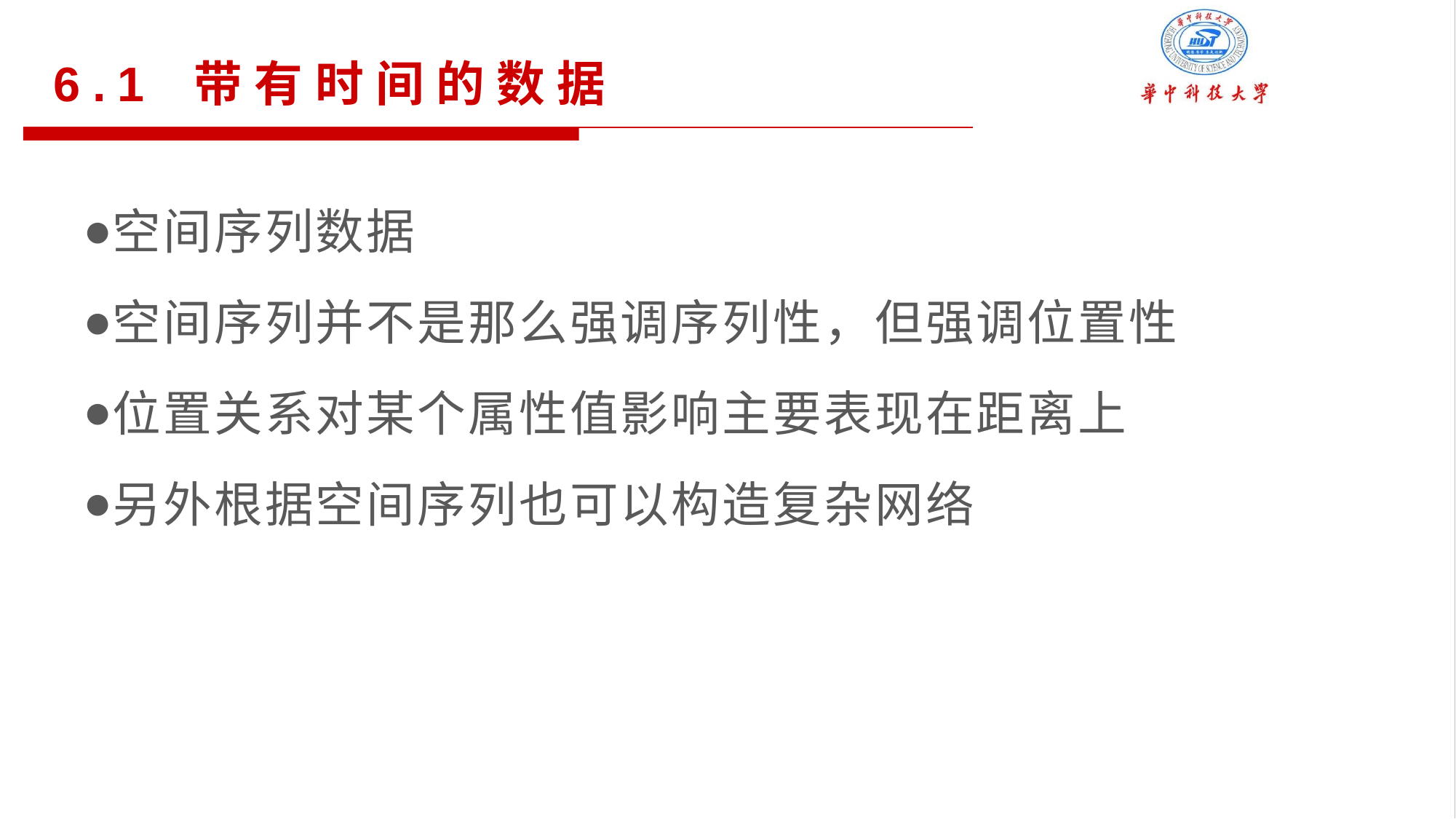

6.1 带有时间的数据

空间序列数据
空间序列并不是那么强调序列性，但强调位置性
位置关系对某个属性值影响主要表现在距离上
另外根据空间序列也可以构造复杂网络